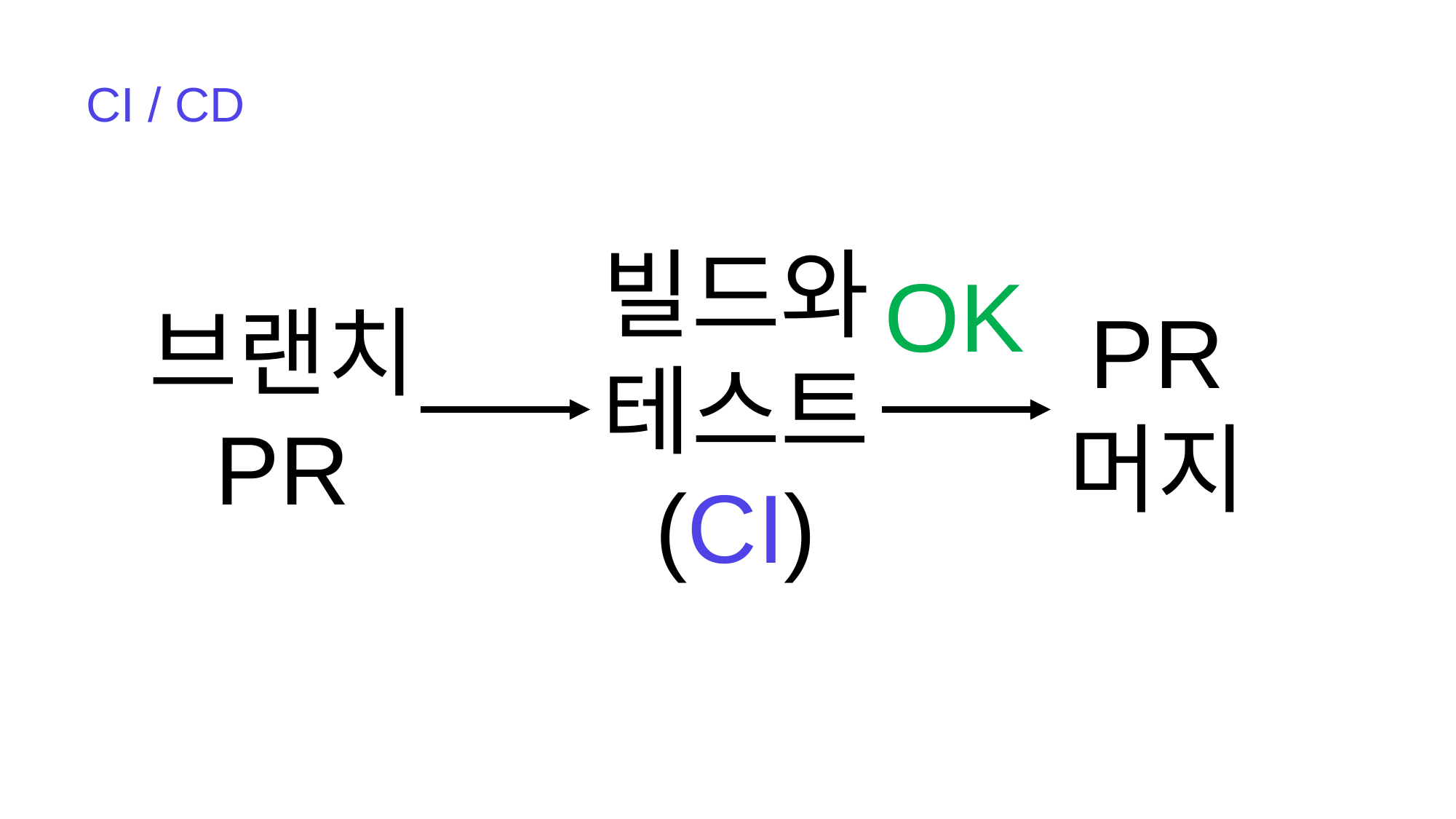

CI / CD
빌드와
테스트
(CI)
OK
PR
머지
브랜치
PR